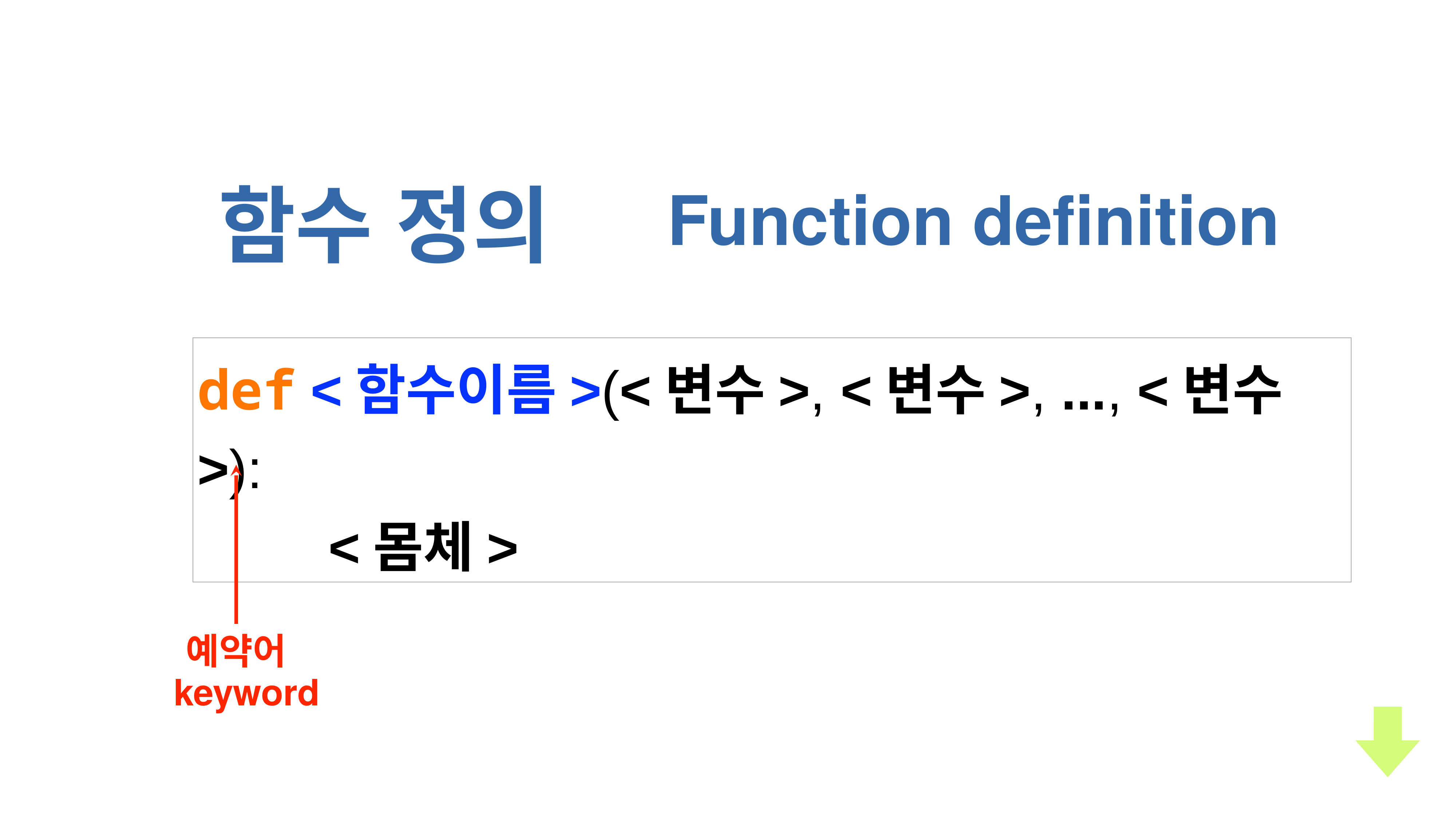

Function definition
함수 정의
def <함수이름>(<변수>, <변수>, ..., <변수>):
    <몸체>

예약어
keyword